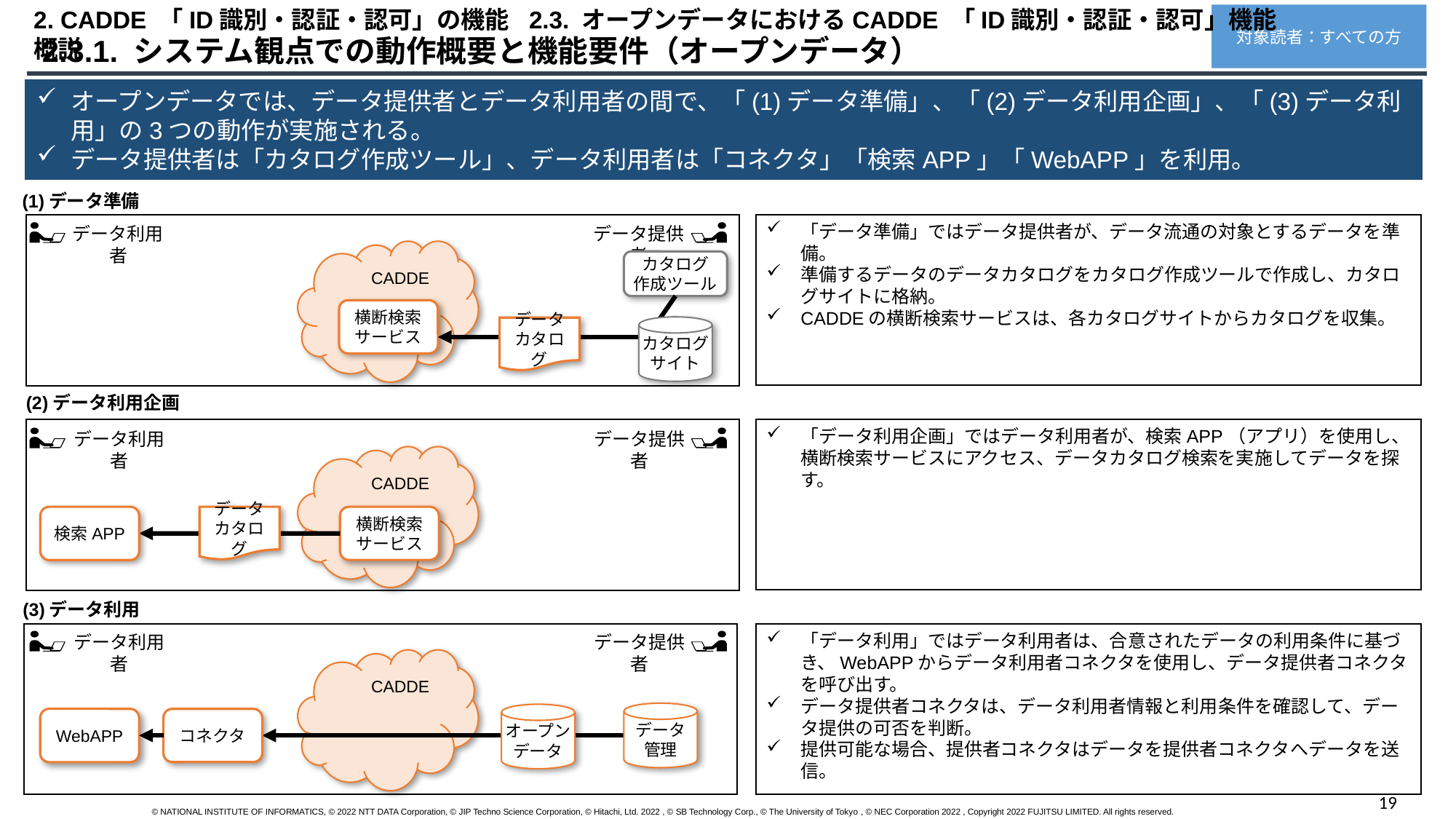

2. CADDE 「ID識別・認証・認可」の機能概説
2.3. オープンデータにおけるCADDE 「ID識別・認証・認可」機能
対象読者：すべての方
 2.3.1. システム観点での動作概要と機能要件（オープンデータ）
オープンデータでは、データ提供者とデータ利用者の間で、「(1)データ準備」、「(2)データ利用企画」、「(3)データ利用」の3つの動作が実施される。
データ提供者は「カタログ作成ツール」、データ利用者は「コネクタ」「検索APP」「WebAPP」を利用。
(1)データ準備
「データ準備」ではデータ提供者が、データ流通の対象とするデータを準備。
準備するデータのデータカタログをカタログ作成ツールで作成し、カタログサイトに格納。
CADDEの横断検索サービスは、各カタログサイトからカタログを収集。

データ利用者
データ提供者

　　CADDE
カタログ
作成ツール
横断検索
サービス
カタログ
サイト
データ
カタログ
(2)データ利用企画
「データ利用企画」ではデータ利用者が、検索APP（アプリ）を使用し、横断検索サービスにアクセス、データカタログ検索を実施してデータを探す。

データ利用者
データ提供者

　　CADDE
検索APP
横断検索
サービス
データ
カタログ
(3)データ利用
「データ利用」ではデータ利用者は、合意されたデータの利用条件に基づき、WebAPPからデータ利用者コネクタを使用し、データ提供者コネクタを呼び出す。
データ提供者コネクタは、データ利用者情報と利用条件を確認して、データ提供の可否を判断。
提供可能な場合、提供者コネクタはデータを提供者コネクタへデータを送信。

データ利用者
データ提供者

　　CADDE
データ
管理
オープン
データ
WebAPP
コネクタ